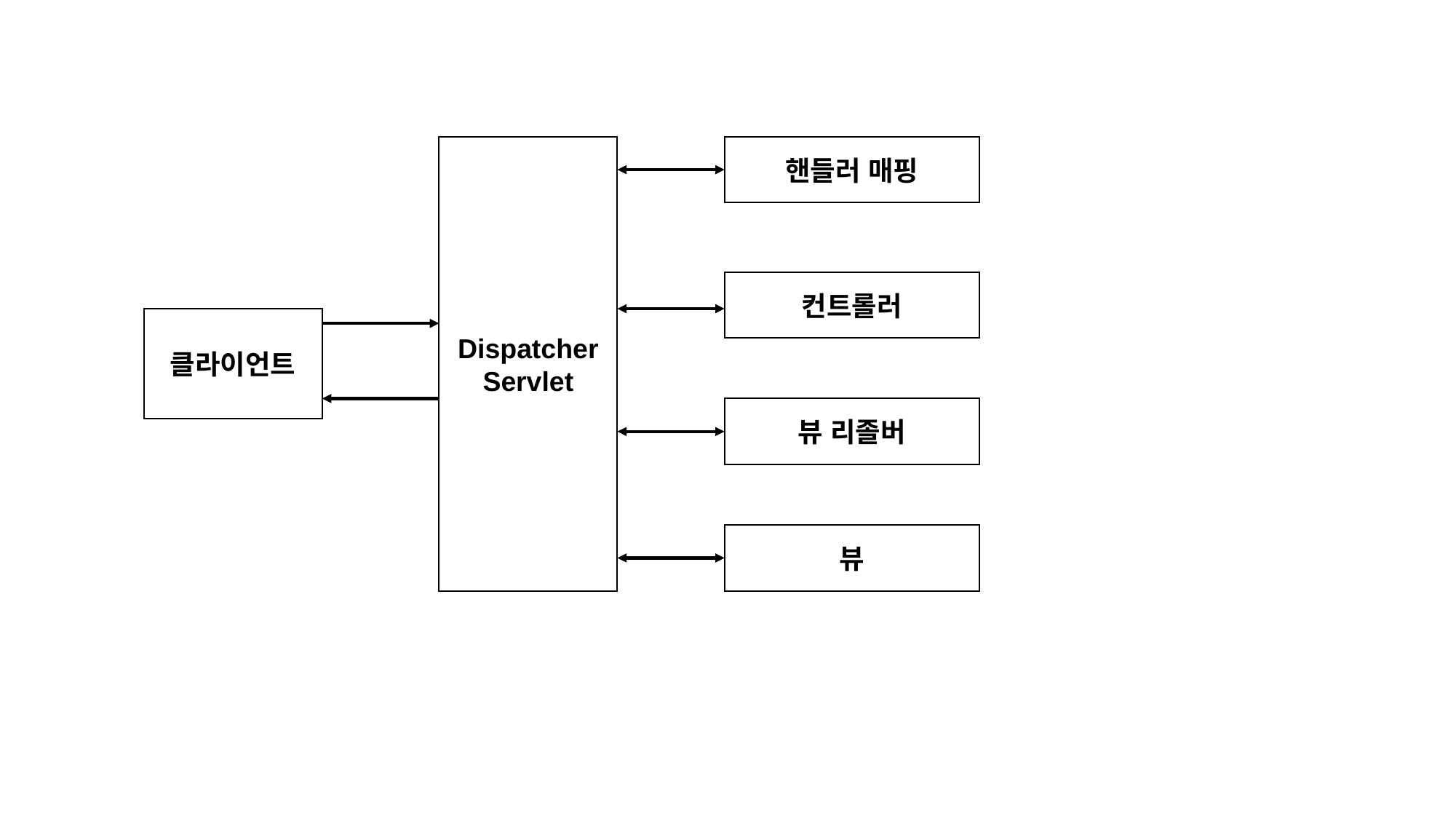

Dispatcher
Servlet
핸들러 매핑
컨트롤러
클라이언트
뷰 리졸버
뷰